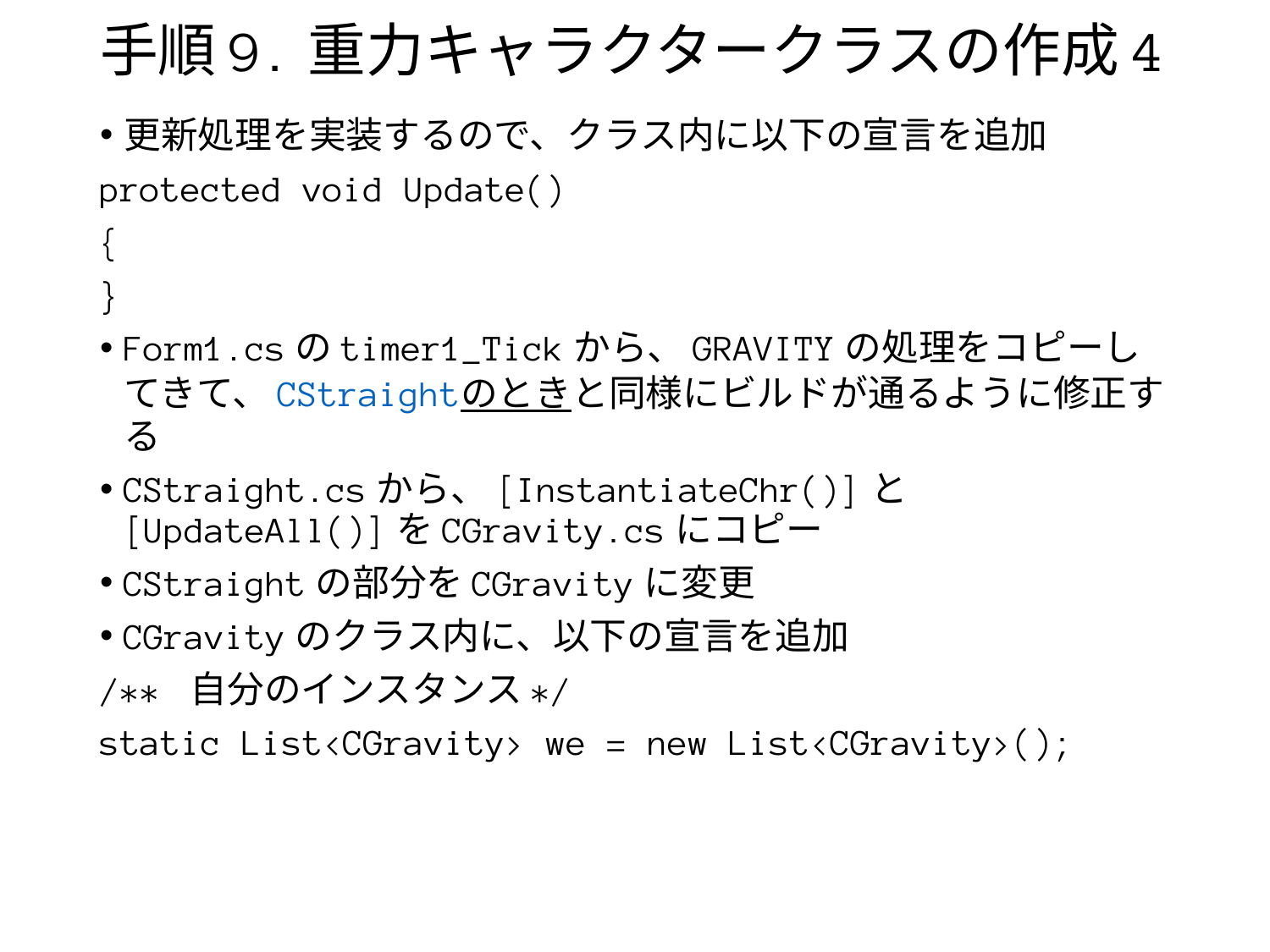

# 手順9.重力キャラクタークラスの作成4
更新処理を実装するので、クラス内に以下の宣言を追加
protected void Update()
{
}
Form1.csのtimer1_Tickから、GRAVITYの処理をコピーしてきて、CStraightのときと同様にビルドが通るように修正する
CStraight.csから、[InstantiateChr()]と[UpdateAll()]をCGravity.csにコピー
CStraightの部分をCGravityに変更
CGravityのクラス内に、以下の宣言を追加
/** 自分のインスタンス*/
static List<CGravity> we = new List<CGravity>();